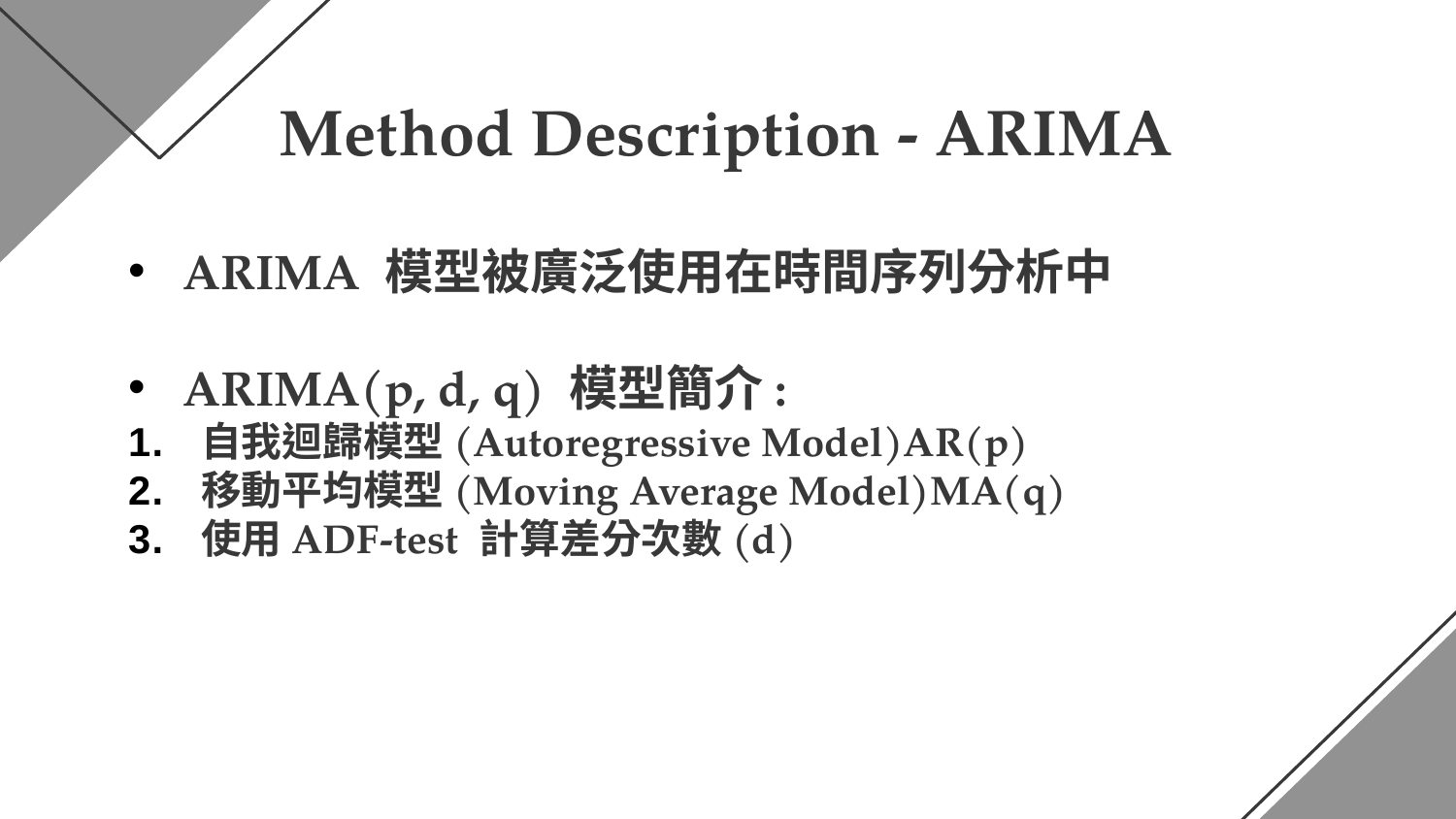

# Method Description - ARIMA
ARIMA 模型被廣泛使用在時間序列分析中

ARIMA(p, d, q) 模型簡介:
自我迴歸模型(Autoregressive Model)AR(p)
移動平均模型(Moving Average Model)MA(q)
使用ADF-test 計算差分次數(d)